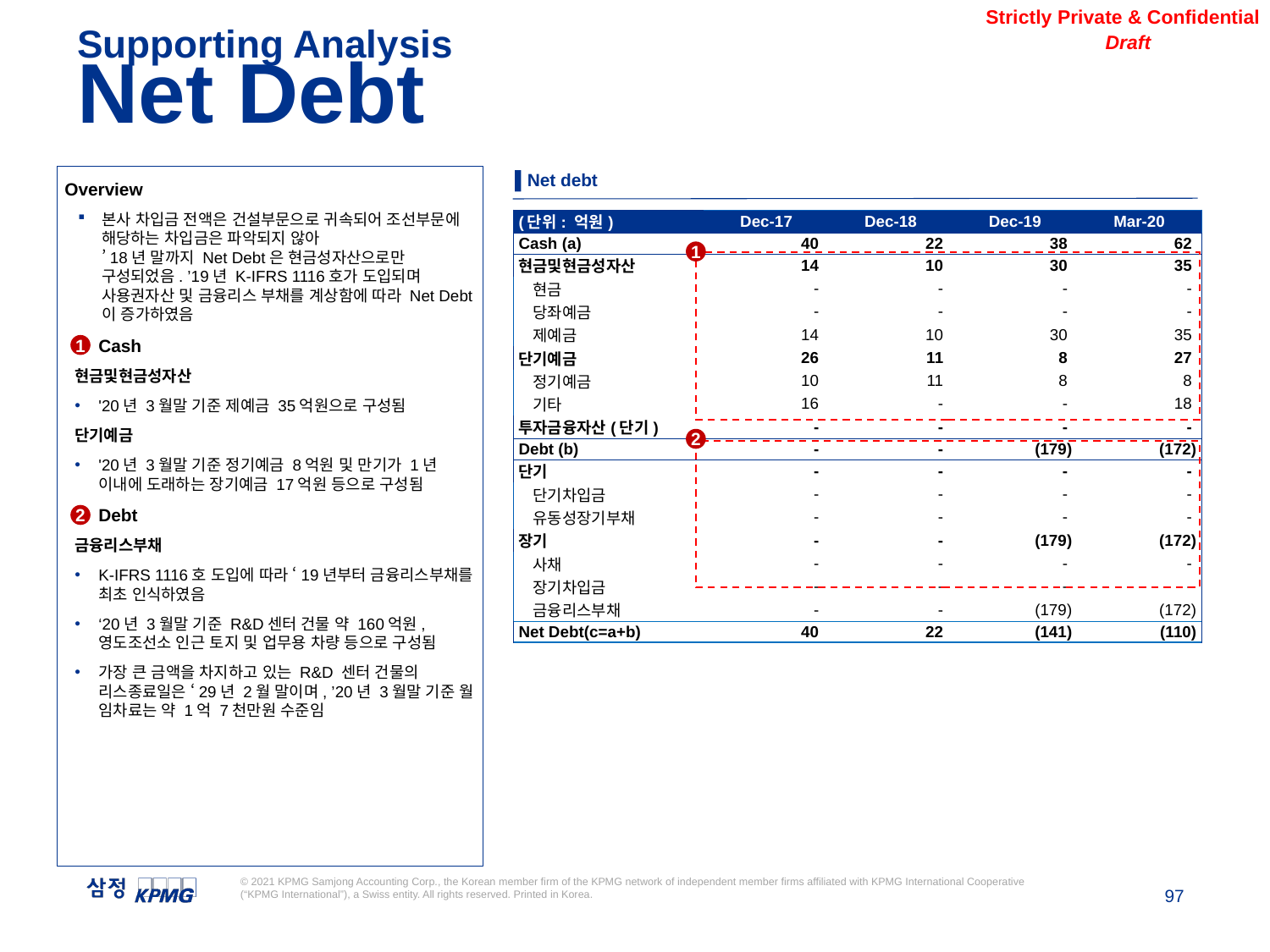

Supporting Analysis
Net Debt
▌Net debt
Overview
본사 차입금 전액은 건설부문으로 귀속되어 조선부문에 해당하는 차입금은 파악되지 않아
’18년 말까지 Net Debt은 현금성자산으로만 구성되었음. ’19년 K-IFRS 1116호가 도입되며 사용권자산 및 금융리스 부채를 계상함에 따라 Net Debt이 증가하였음
Cash
현금및현금성자산
'20년 3월말 기준 제예금 35억원으로 구성됨
단기예금
'20년 3월말 기준 정기예금 8억원 및 만기가 1년 이내에 도래하는 장기예금 17억원 등으로 구성됨
Debt
금융리스부채
K-IFRS 1116호 도입에 따라 ‘19년부터 금융리스부채를 최초 인식하였음
‘20년 3월말 기준 R&D센터 건물 약 160억원, 영도조선소 인근 토지 및 업무용 차량 등으로 구성됨
가장 큰 금액을 차지하고 있는 R&D 센터 건물의 리스종료일은 ‘29년 2월 말이며, ’20년 3월말 기준 월 임차료는 약 1억 7천만원 수준임

| (단위: 억원) | Dec-17 | Dec-18 | Dec-19 | Mar-20 |
| --- | --- | --- | --- | --- |
| Cash (a) | 40 | 22 | 38 | 62 |
| 현금및현금성자산 | 14 | 10 | 30 | 35 |
| 현금 | - | - | - | - |
| 당좌예금 | - | - | - | - |
| 제예금 | 14 | 10 | 30 | 35 |
| 단기예금 | 26 | 11 | 8 | 27 |
| 정기예금 | 10 | 11 | 8 | 8 |
| 기타 | 16 | - | - | 18 |
| 투자금융자산(단기) | - | - | - | - |
| Debt (b) | - | - | (179) | (172) |
| 단기 | - | - | - | - |
| 단기차입금 | - | - | - | - |
| 유동성장기부채 | - | - | - | - |
| 장기 | - | - | (179) | (172) |
| 사채 | - | - | - | - |
| 장기차입금 | - | - | - | - |
| 금융리스부채 | - | - | (179) | (172) |
| Net Debt(c=a+b) | 40 | 22 | (141) | (110) |
1

1
2

2